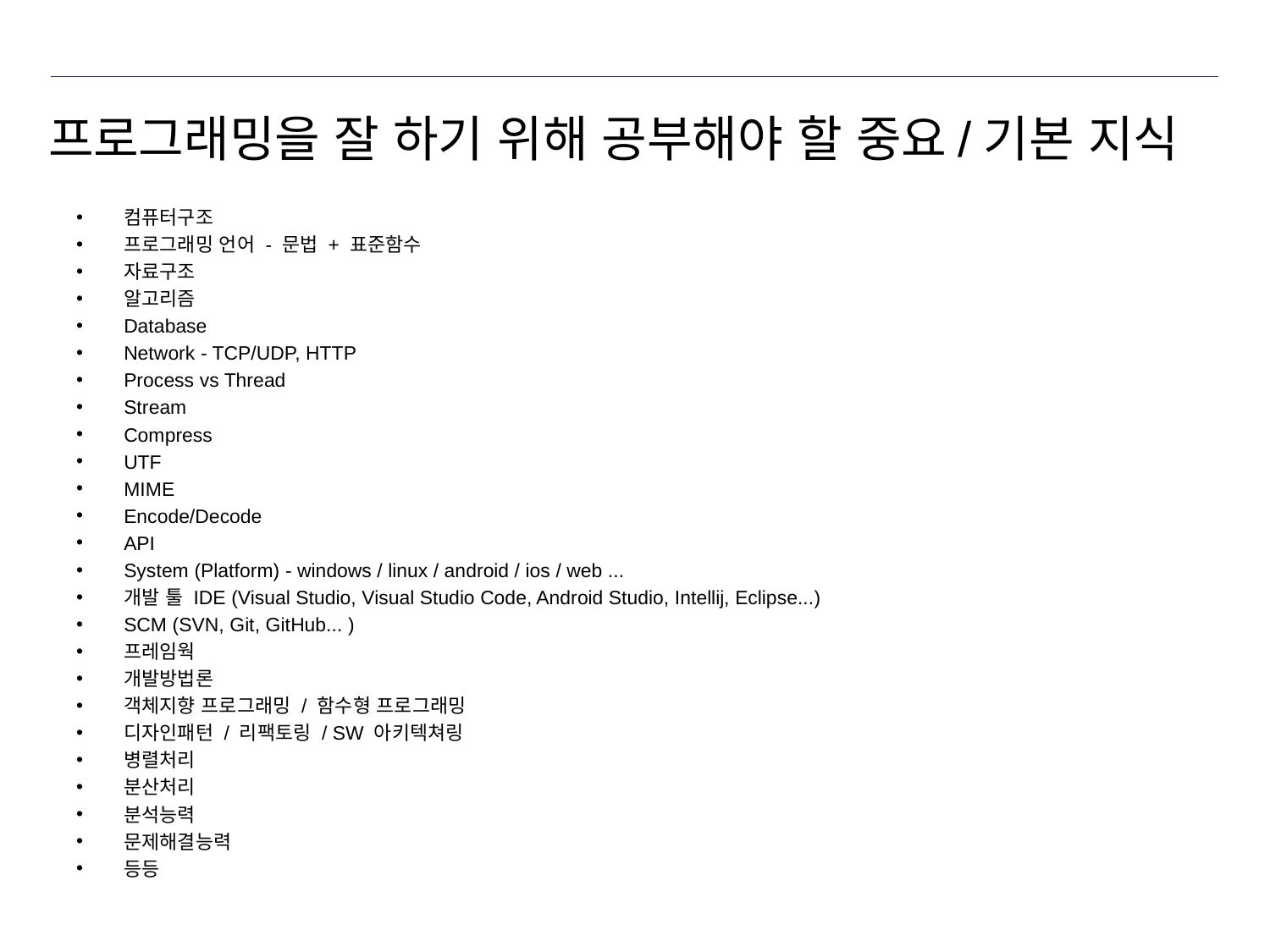

# 프로그래밍을 잘 하기 위해 공부해야 할 중요/기본 지식
컴퓨터구조
프로그래밍 언어 - 문법 + 표준함수
자료구조
알고리즘
Database
Network - TCP/UDP, HTTP
Process vs Thread
Stream
Compress
UTF
MIME
Encode/Decode
API
System (Platform) - windows / linux / android / ios / web ...
개발 툴 IDE (Visual Studio, Visual Studio Code, Android Studio, Intellij, Eclipse...)
SCM (SVN, Git, GitHub... )
프레임웍
개발방법론
객체지향 프로그래밍 / 함수형 프로그래밍
디자인패턴 / 리팩토링 / SW 아키텍쳐링
병렬처리
분산처리
분석능력
문제해결능력
등등